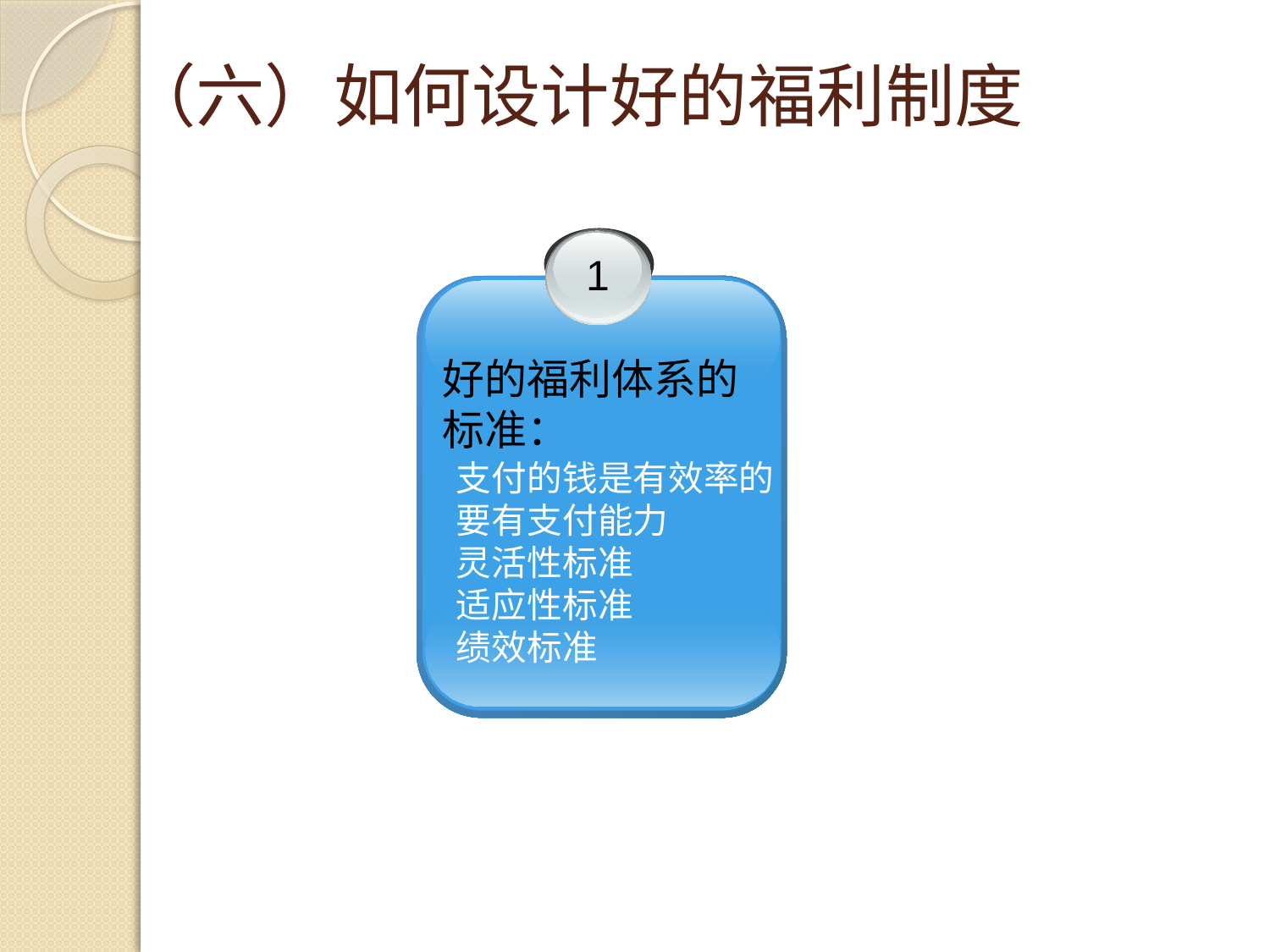

# （六）如何设计好的福利制度

1

好的福利体系的标准：

支付的钱是有效率的
要有支付能力
灵活性标准
适应性标准
绩效标准
15